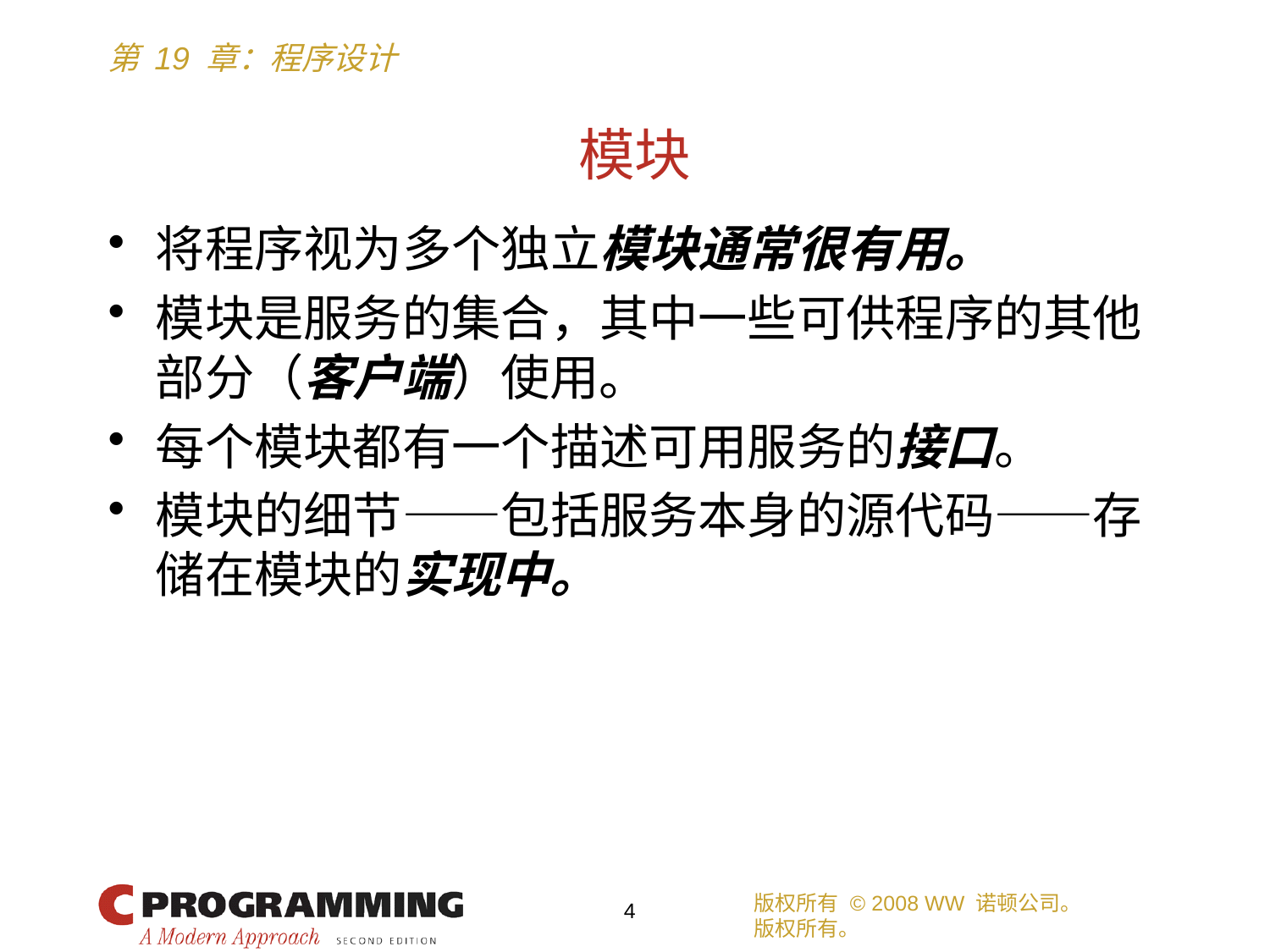

# 模块
将程序视为多个独立模块通常很有用。
模块是服务的集合，其中一些可供程序的其他部分（客户端）使用。
每个模块都有一个描述可用服务的接口。
模块的细节——包括服务本身的源代码——存储在模块的实现中。

版权所有 © 2008 WW 诺顿公司。
版权所有。
4